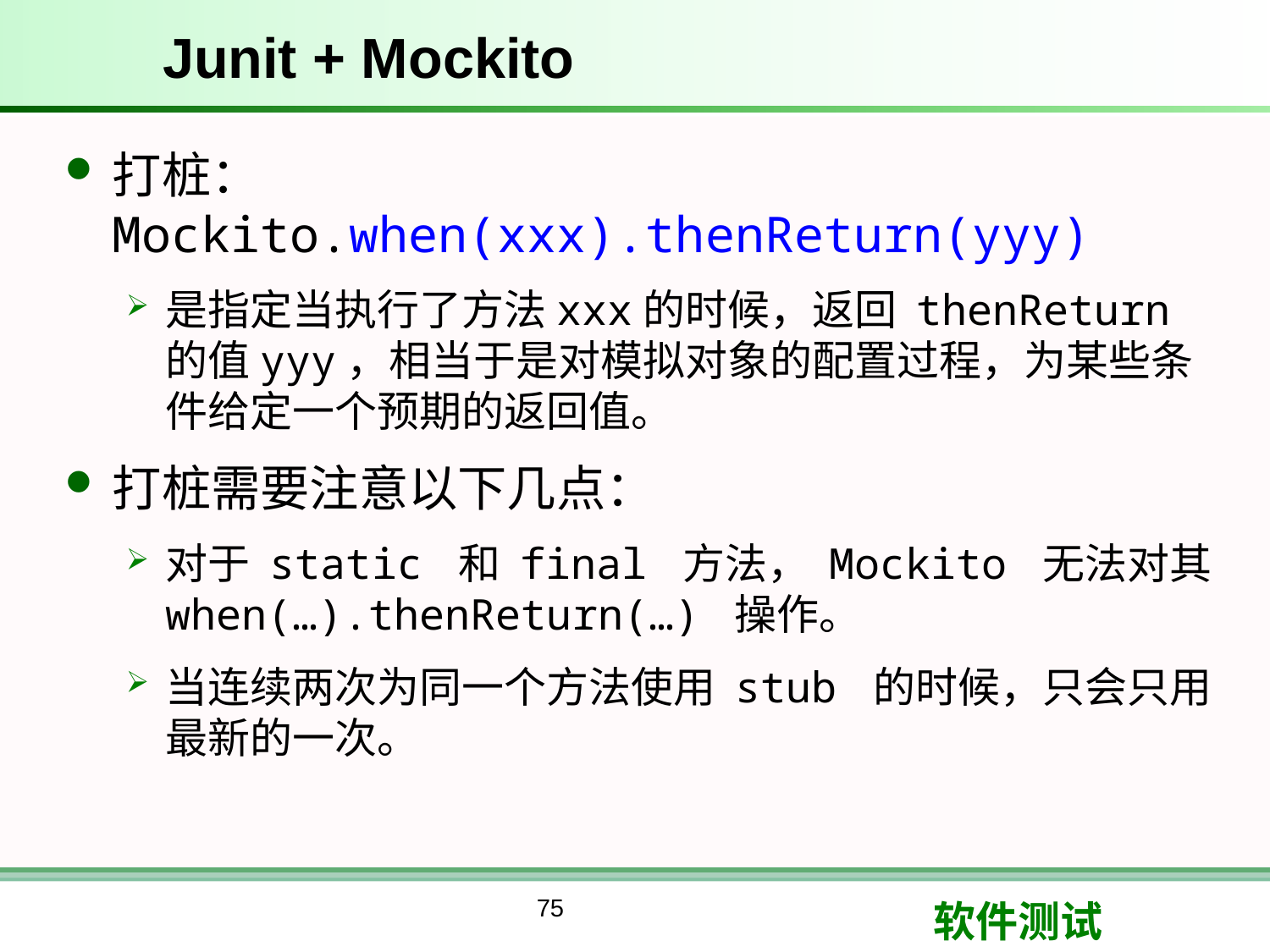

# Junit + Mockito
打桩：Mockito.when(xxx).thenReturn(yyy)
是指定当执行了方法xxx的时候，返回 thenReturn 的值yyy，相当于是对模拟对象的配置过程，为某些条件给定一个预期的返回值。
打桩需要注意以下几点：
对于 static 和 final 方法， Mockito 无法对其 when(…).thenReturn(…) 操作。
当连续两次为同一个方法使用 stub 的时候，只会只用最新的一次。

75